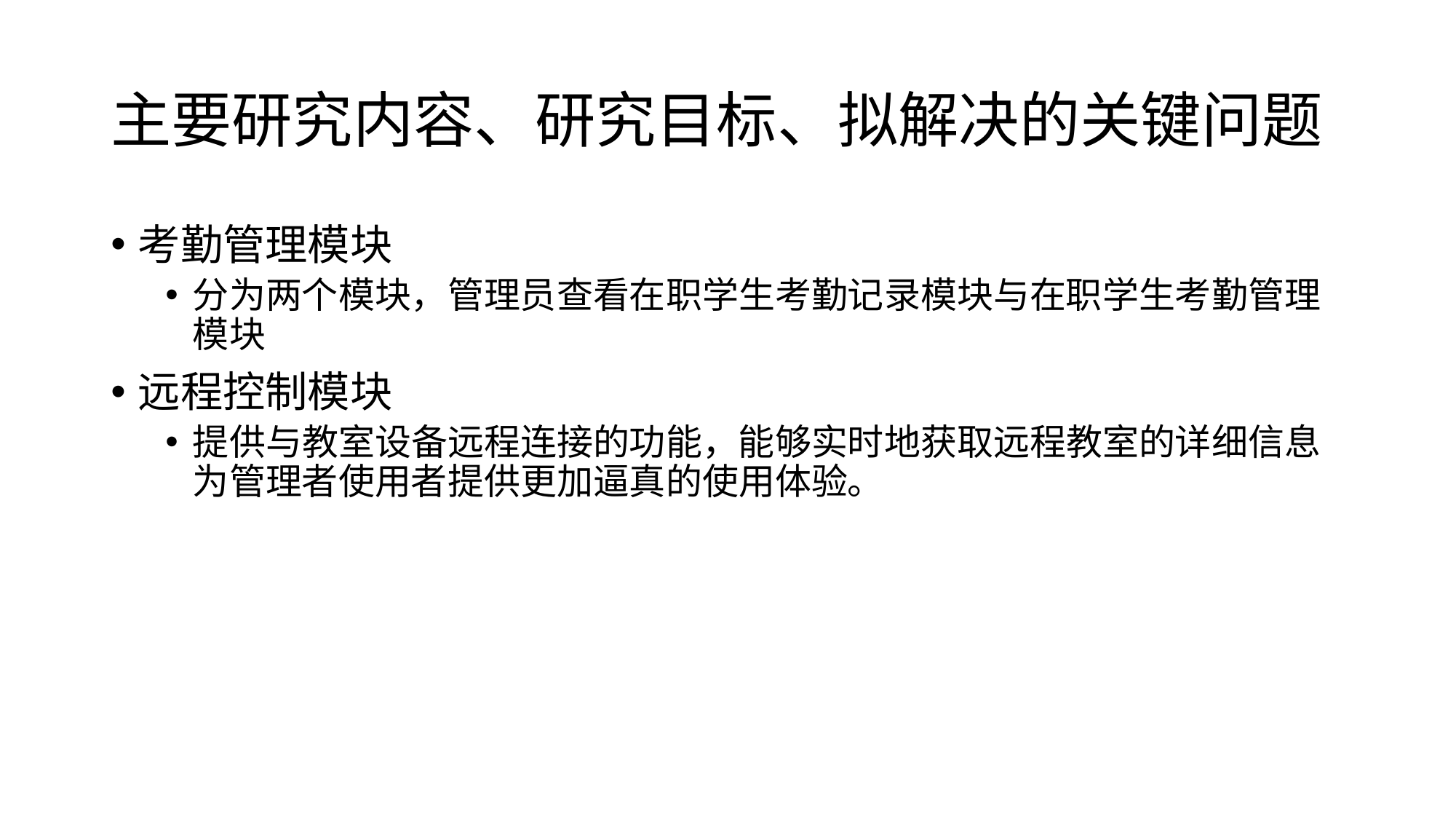

# 主要研究内容、研究目标、拟解决的关键问题
考勤管理模块
分为两个模块，管理员查看在职学生考勤记录模块与在职学生考勤管理模块
远程控制模块
提供与教室设备远程连接的功能，能够实时地获取远程教室的详细信息为管理者使用者提供更加逼真的使用体验。